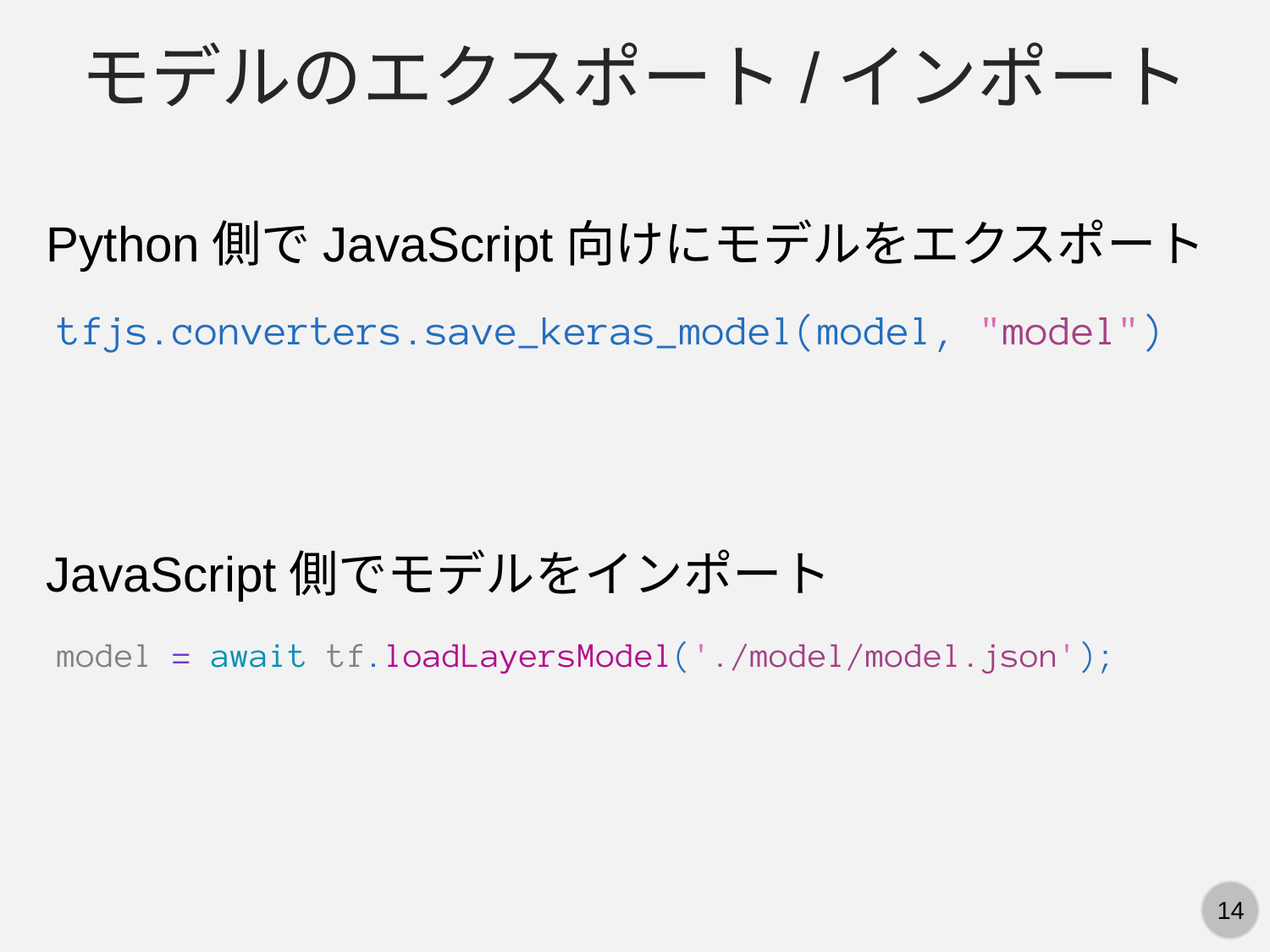

モデルのエクスポート/インポート
Python側でJavaScript向けにモデルをエクスポート
tfjs.converters.save_keras_model(model, "model")
JavaScript側でモデルをインポート
model = await tf.loadLayersModel('./model/model.json');